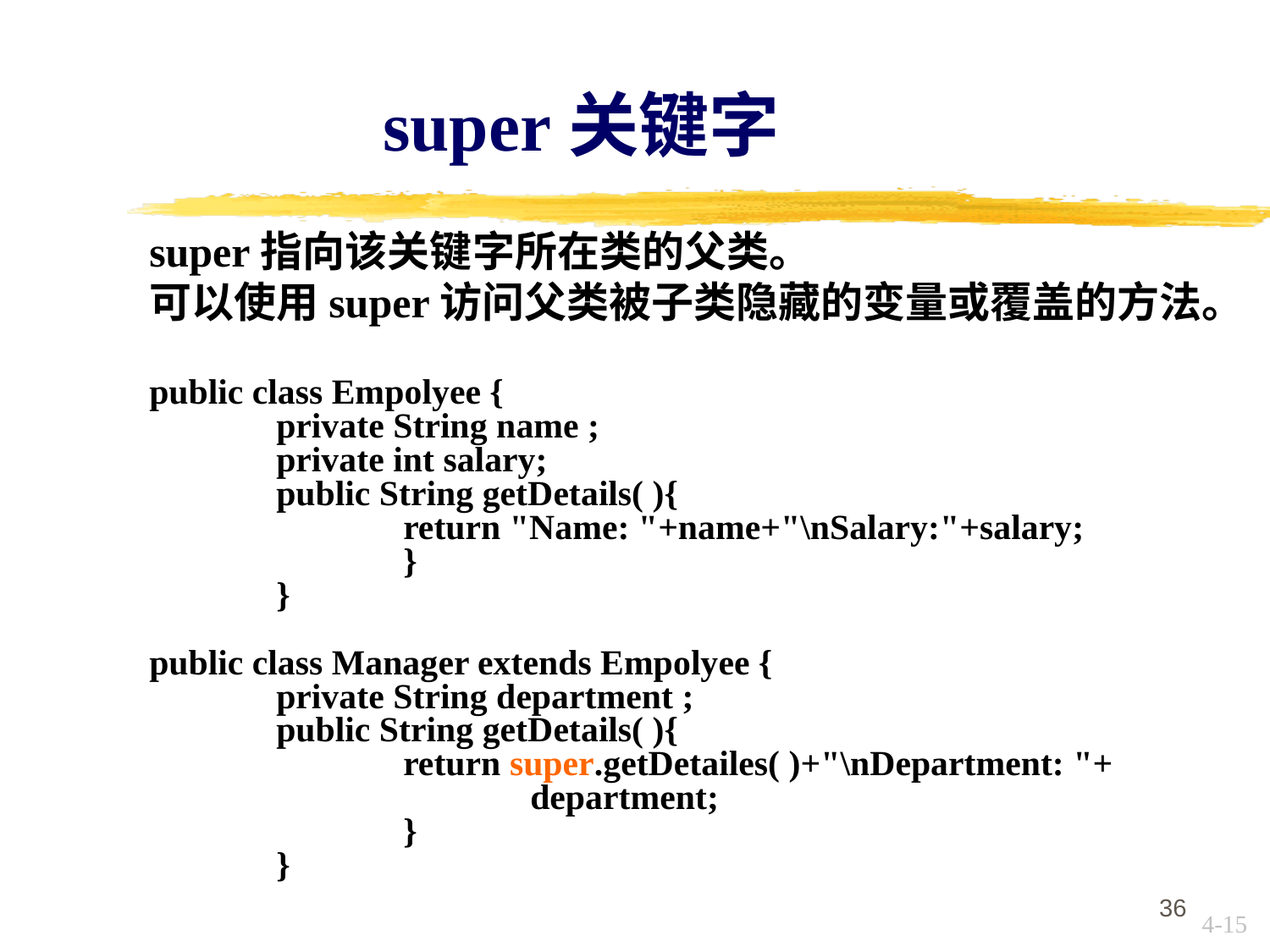

super关键字
super指向该关键字所在类的父类。
可以使用super访问父类被子类隐藏的变量或覆盖的方法。

public class Empolyee {
	private String name ;
	private int salary;
	public String getDetails( ){
		return "Name: "+name+"\nSalary:"+salary;
		}
	}

public class Manager extends Empolyee {
	private String department ;
	public String getDetails( ){
		return super.getDetailes( )+"\nDepartment: "+
			department;
		}
	}
36
4-15